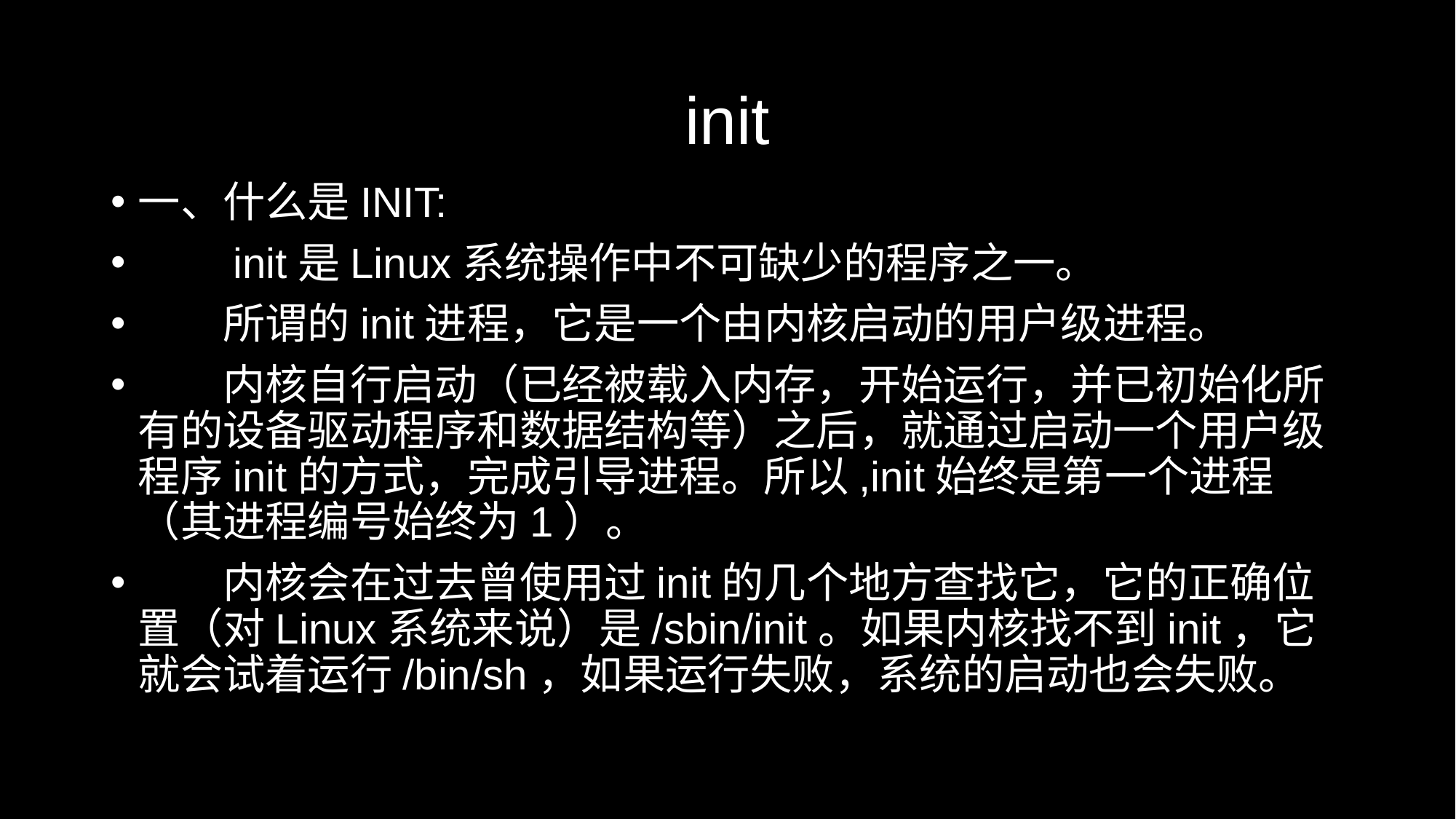

# init
一、什么是INIT:
　　init是Linux系统操作中不可缺少的程序之一。
　　所谓的init进程，它是一个由内核启动的用户级进程。
　　内核自行启动（已经被载入内存，开始运行，并已初始化所有的设备驱动程序和数据结构等）之后，就通过启动一个用户级程序init的方式，完成引导进程。所以,init始终是第一个进程（其进程编号始终为1）。
　　内核会在过去曾使用过init的几个地方查找它，它的正确位置（对Linux系统来说）是/sbin/init。如果内核找不到init，它就会试着运行/bin/sh，如果运行失败，系统的启动也会失败。